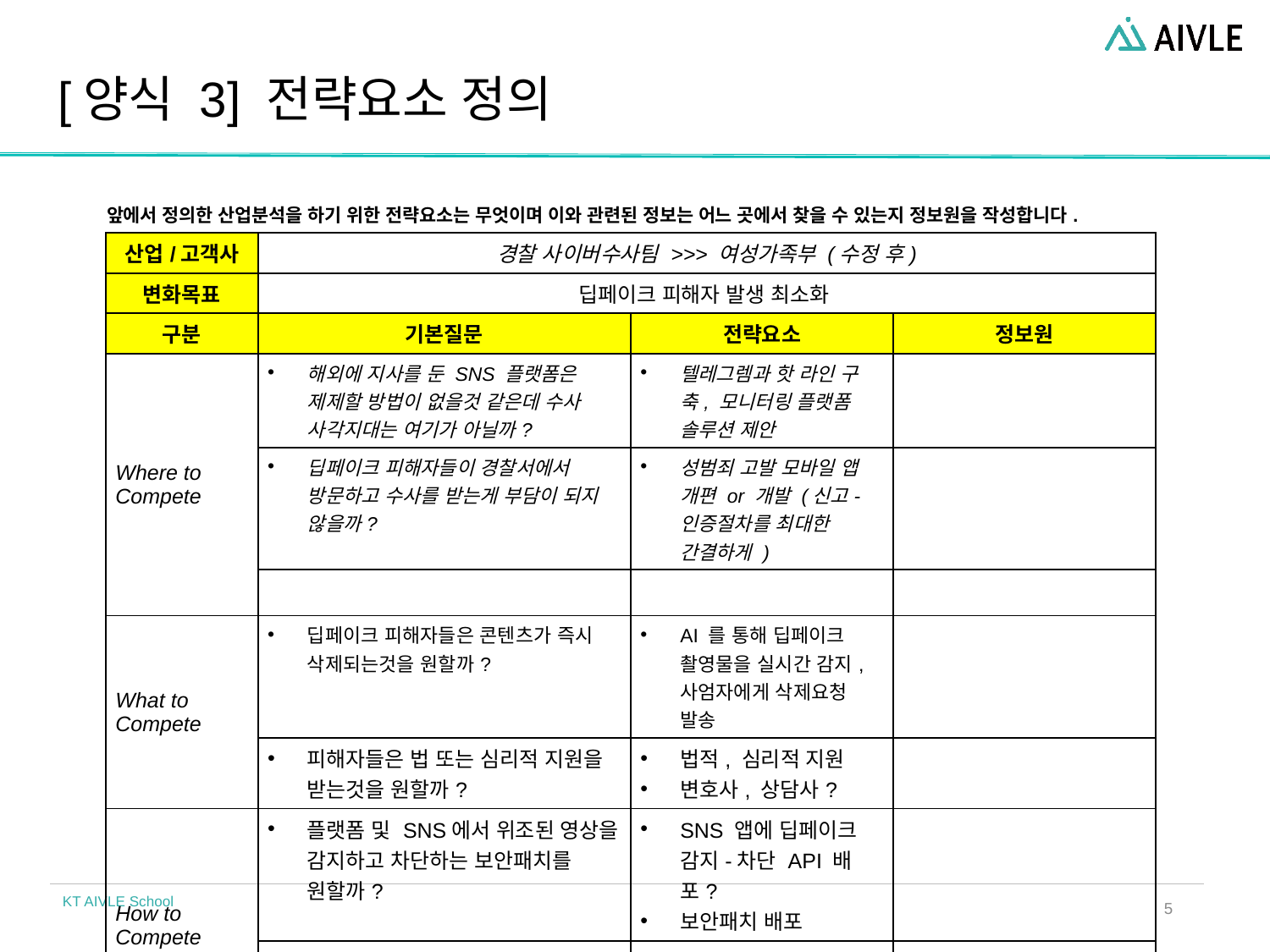

# [양식 3] 전략요소 정의
앞에서 정의한 산업분석을 하기 위한 전략요소는 무엇이며 이와 관련된 정보는 어느 곳에서 찾을 수 있는지 정보원을 작성합니다.
| 산업/고객사 | 경찰 사이버수사팀 >>> 여성가족부 (수정 후) |  |  |
| --- | --- | --- | --- |
| 변화목표 | 딥페이크 피해자 발생 최소화 |  |  |
| 구분 | 기본질문 | 전략요소 | 정보원 |
| Where to Compete | 해외에 지사를 둔 SNS 플랫폼은 제제할 방법이 없을것 같은데 수사 사각지대는 여기가 아닐까? | 텔레그렘과 핫 라인 구축, 모니터링 플랫폼 솔루션 제안 |  |
|  | 딥페이크 피해자들이 경찰서에서 방문하고 수사를 받는게 부담이 되지 않을까? | 성범죄 고발 모바일 앱 개편 or 개발 (신고-인증절차를 최대한 간결하게 ) |  |
|  |  |  |  |
| What to Compete | 딥페이크 피해자들은 콘텐츠가 즉시 삭제되는것을 원할까? | AI 를 통해 딥페이크 촬영물을 실시간 감지, 사엄자에게 삭제요청 발송 |  |
|  | 피해자들은 법 또는 심리적 지원을 받는것을 원할까? | 법적, 심리적 지원 변호사, 상담사? |  |
| How to Compete | 플랫폼 및 SNS에서 위조된 영상을 감지하고 차단하는 보안패치를 원할까? | SNS 앱에 딥페이크 감지-차단 API 배포? 보안패치 배포 |  |
|  | 해외 플랫폼 딥페이크 유포를 사람이 직접 모니터링해야 하나? | 피해자 이미지를 학습 > 조작된 영상 탐지 > 서칭 기술 제안 |  |